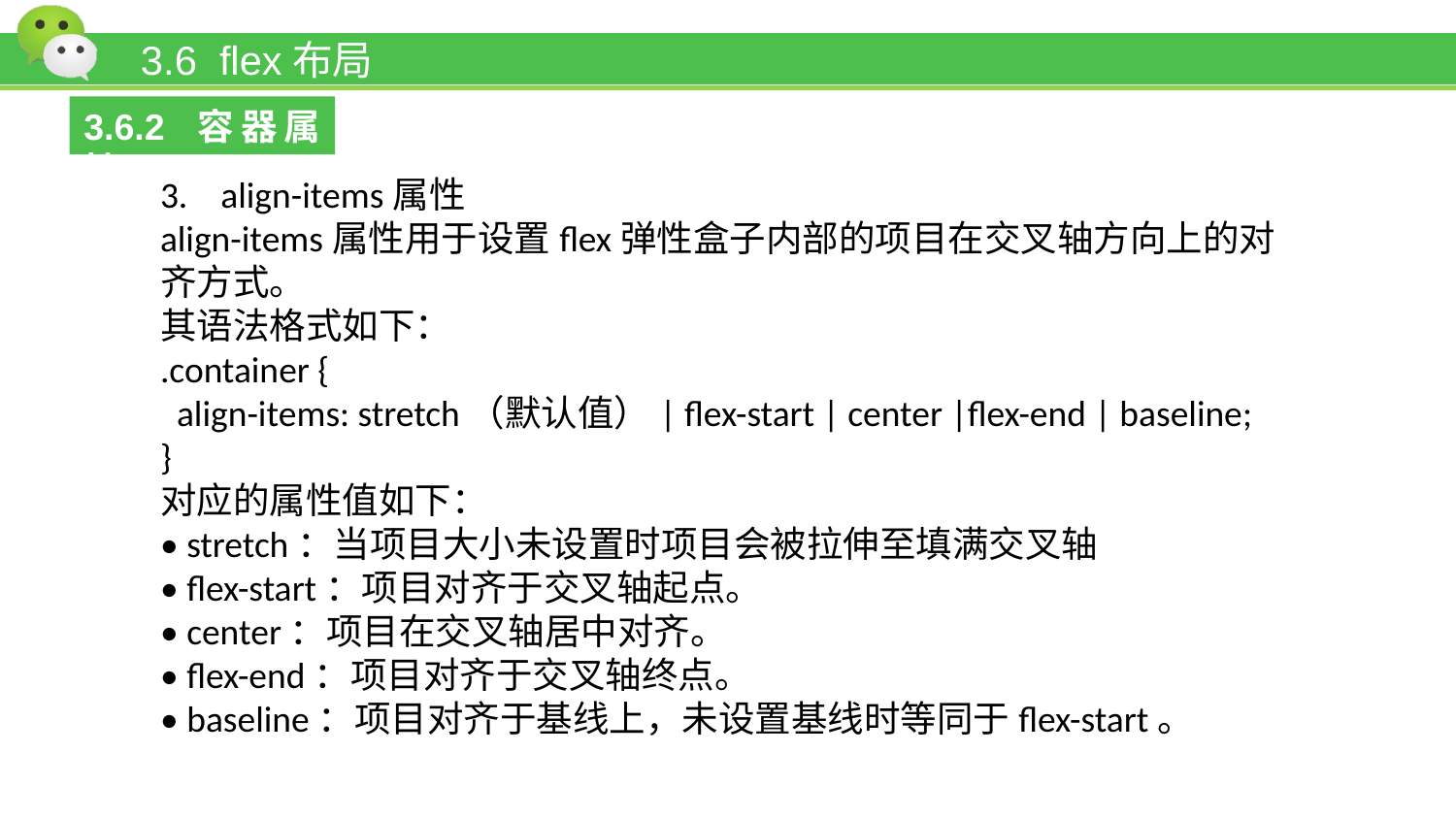

# 3.6  flex布局
3.6.2 容器属性
3.    align-items属性
align-items属性用于设置flex弹性盒子内部的项目在交叉轴方向上的对齐方式。
其语法格式如下：
.container {
  align-items: stretch（默认值）| flex-start | center |flex-end | baseline;
}
对应的属性值如下：
• stretch：当项目大小未设置时项目会被拉伸至填满交叉轴
• flex-start：项目对齐于交叉轴起点。
• center：项目在交叉轴居中对齐。
• flex-end：项目对齐于交叉轴终点。
• baseline：项目对齐于基线上，未设置基线时等同于flex-start。